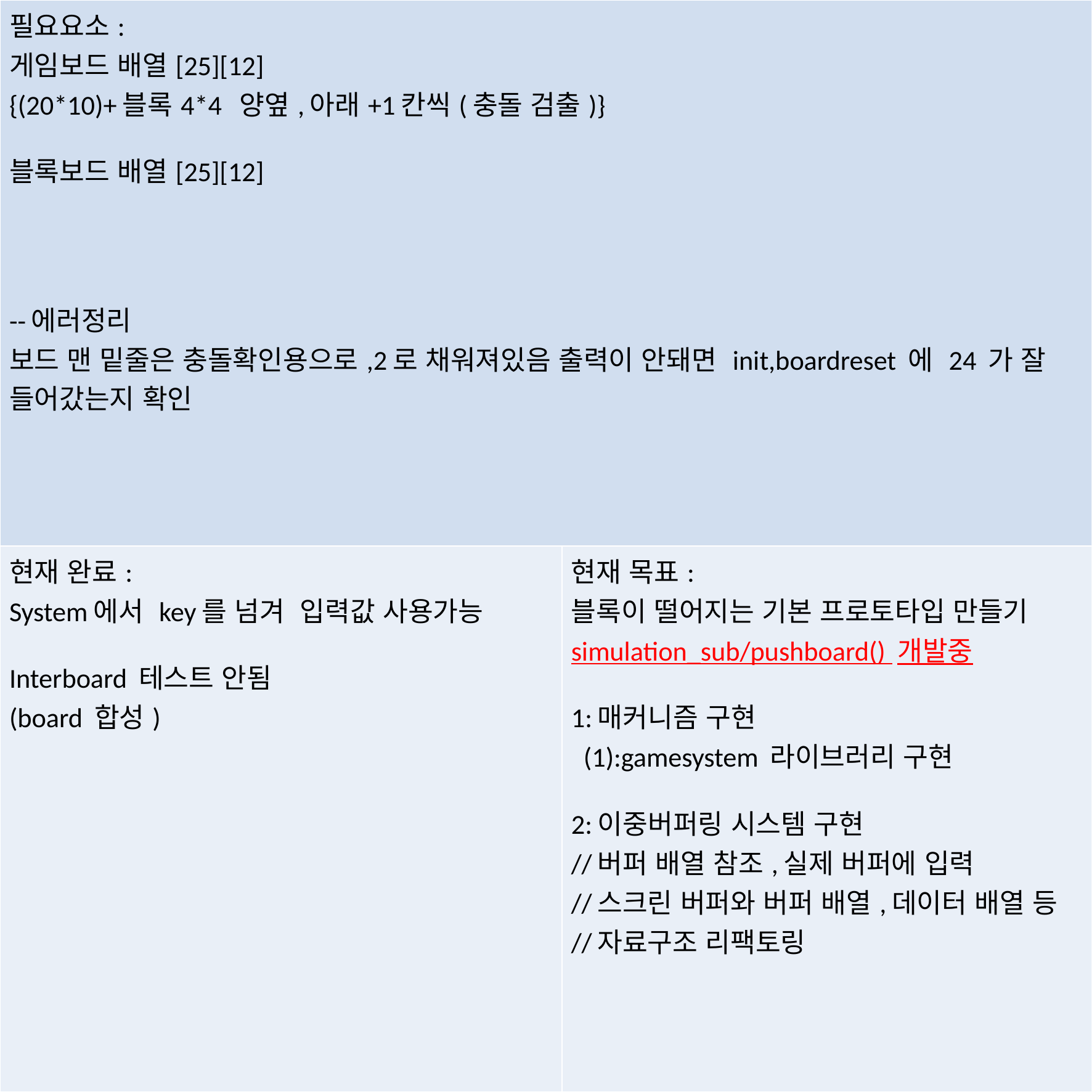

| 필요요소: 게임보드 배열[25][12] {(20\*10)+블록4\*4 양옆,아래+1칸씩(충돌 검출)} 블록보드 배열[25][12] --에러정리 보드 맨 밑줄은 충돌확인용으로,2로 채워져있음 출력이 안돼면 init,boardreset 에 24 가 잘 들어갔는지 확인 |  |
| --- | --- |
| 현재 완료: System에서 key를 넘겨 입력값 사용가능 Interboard 테스트 안됨 (board 합성) | 현재 목표: 블록이 떨어지는 기본 프로토타입 만들기 simulation\_sub/pushboard() 개발중 1:매커니즘 구현 (1):gamesystem 라이브러리 구현 2:이중버퍼링 시스템 구현 //버퍼 배열 참조,실제 버퍼에 입력 //스크린 버퍼와 버퍼 배열,데이터 배열 등 //자료구조 리팩토링 |